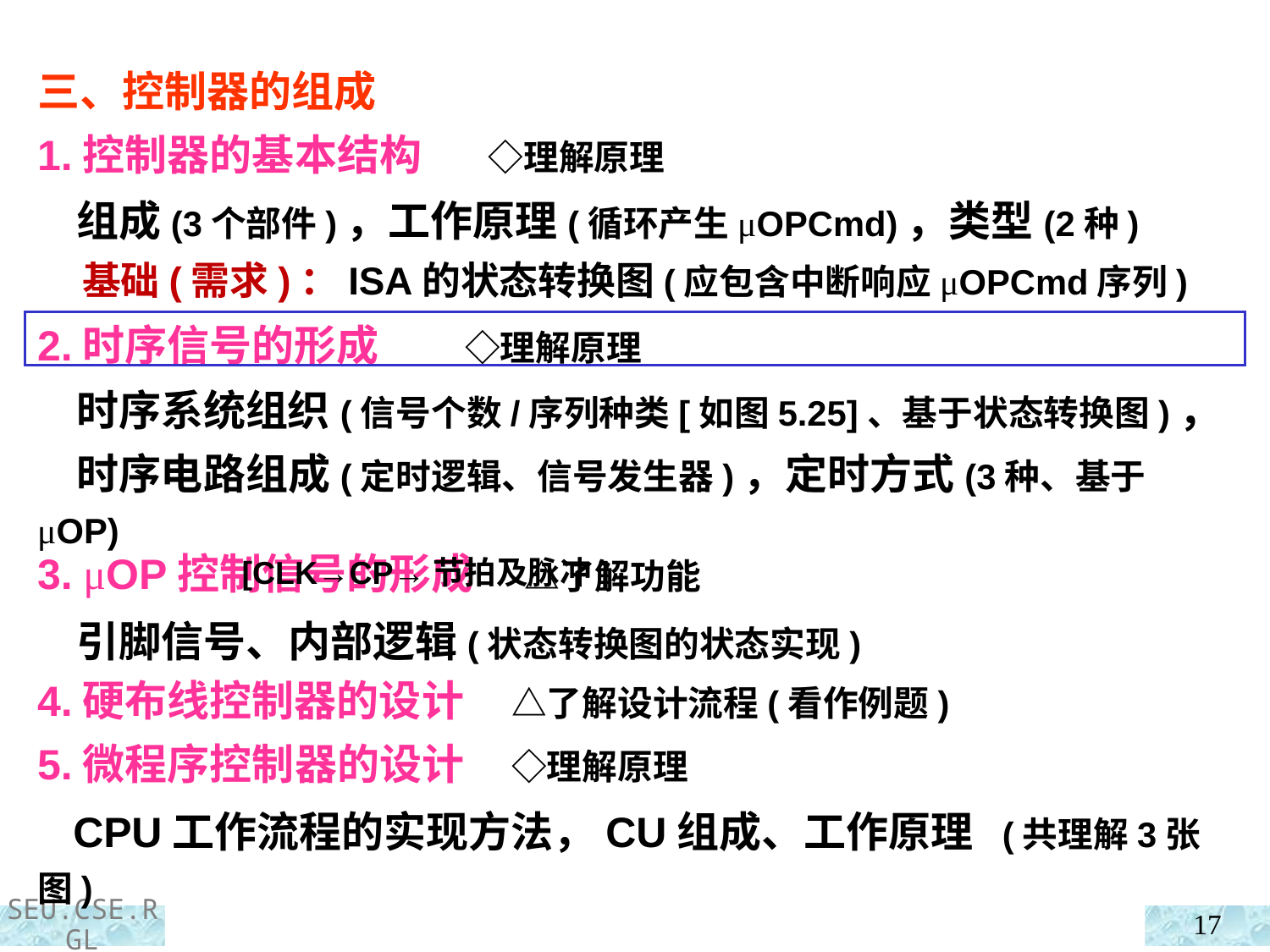

三、控制器的组成
1.控制器的基本结构       ◇理解原理

2.时序信号的形成         ◇理解原理

3. μOP控制信号的形成      △了解功能

4.硬布线控制器的设计     △了解设计流程(看作例题)
5.微程序控制器的设计     ◇理解原理
   组成(3个部件)，工作原理(循环产生μOPCmd)，类型(2种)
    基础(需求)：ISA的状态转换图(应包含中断响应μOPCmd序列)

   时序系统组织(信号个数/序列种类[如图5.25]、基于状态转换图)，
   时序电路组成(定时逻辑、信号发生器)，定时方式(3种、基于μOP)
                       [CLK→CP→节拍及脉冲]
   引脚信号、内部逻辑(状态转换图的状态实现)
   CPU工作流程的实现方法，CU组成、工作原理  (共理解3张图)
17